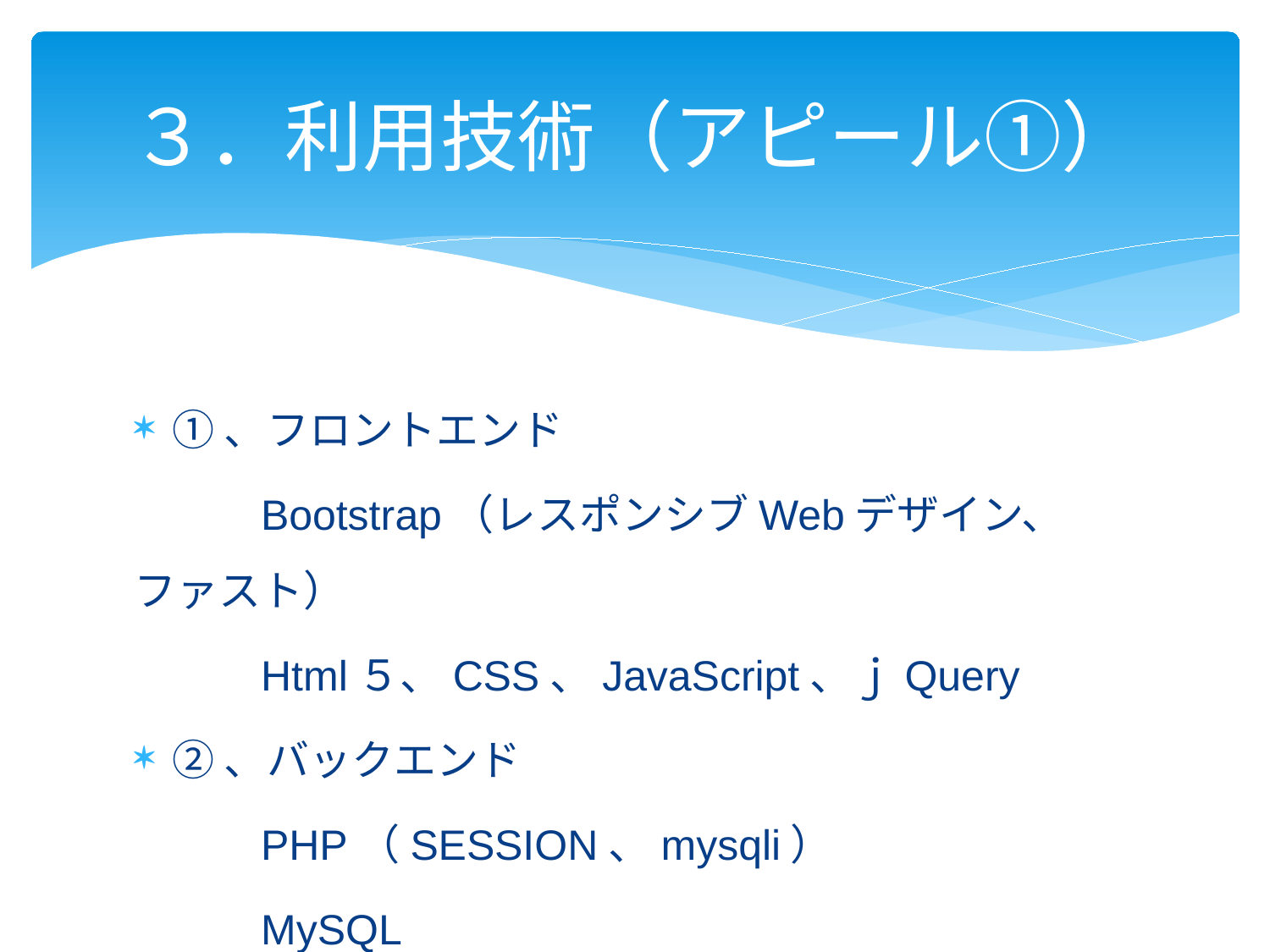

# ３．利用技術（アピール①）
①、フロントエンド
	Bootstrap（レスポンシブWebデザイン、ファスト）
	Html５、CSS、JavaScript、ｊQuery
②、バックエンド
	PHP（SESSION、mysqli）
	MySQL